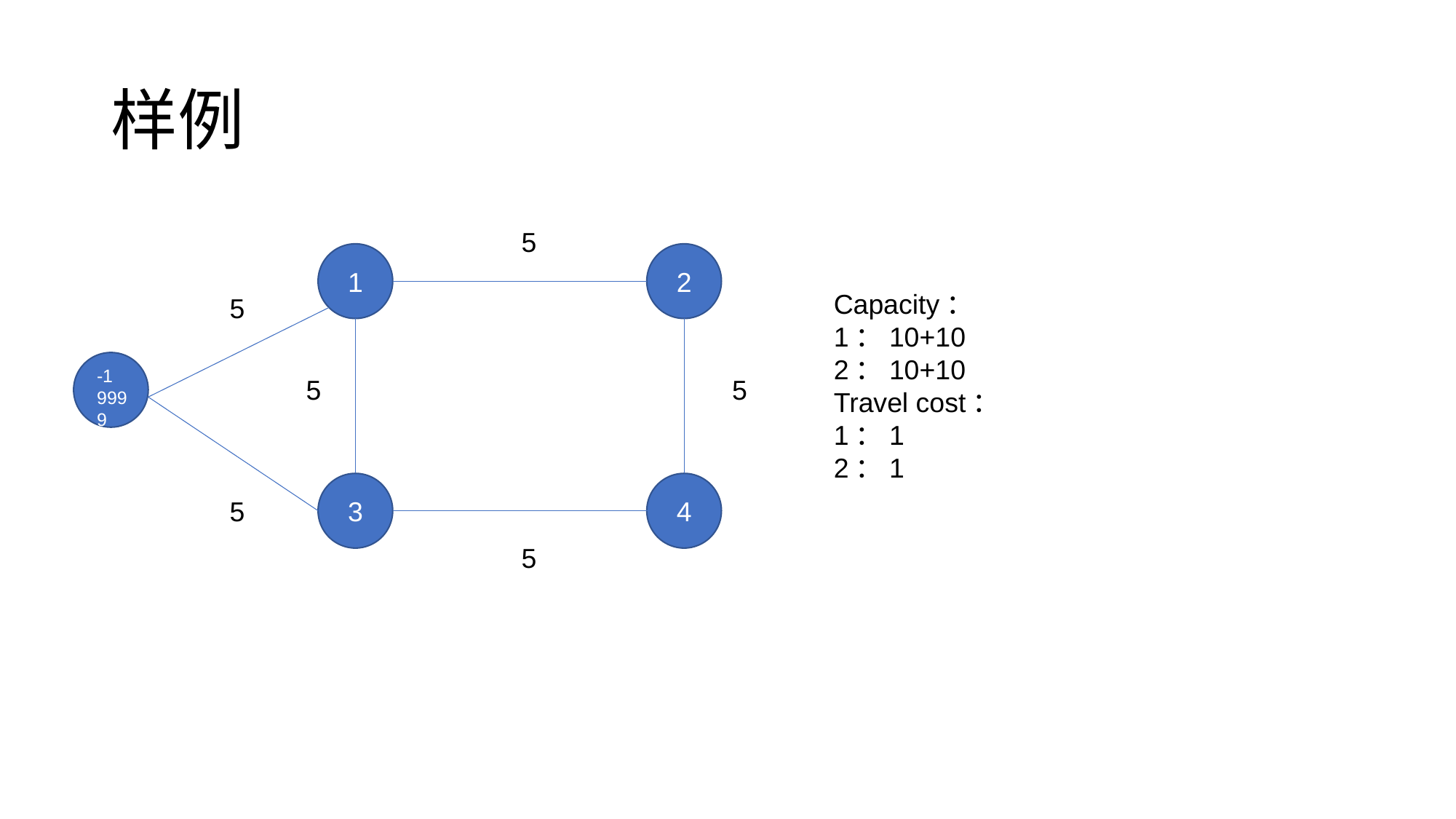

# 样例
5
2
1
Capacity：
1：10+10
2：10+10
Travel cost：
1：1
2：1
5

-1
9999
5
5
3
4
5
5